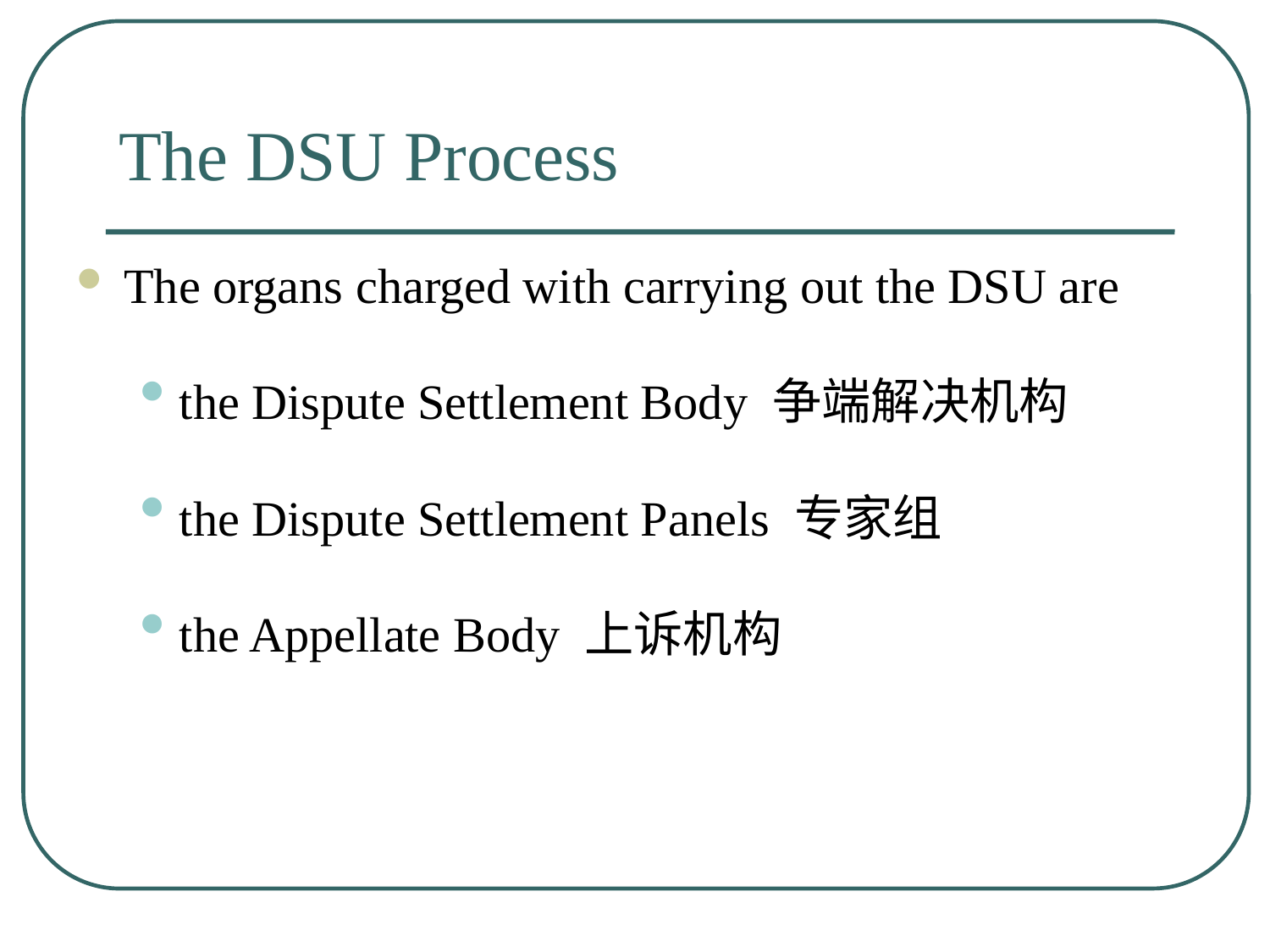

# The DSU Process
The organs charged with carrying out the DSU are
the Dispute Settlement Body 争端解决机构
the Dispute Settlement Panels 专家组
the Appellate Body 上诉机构